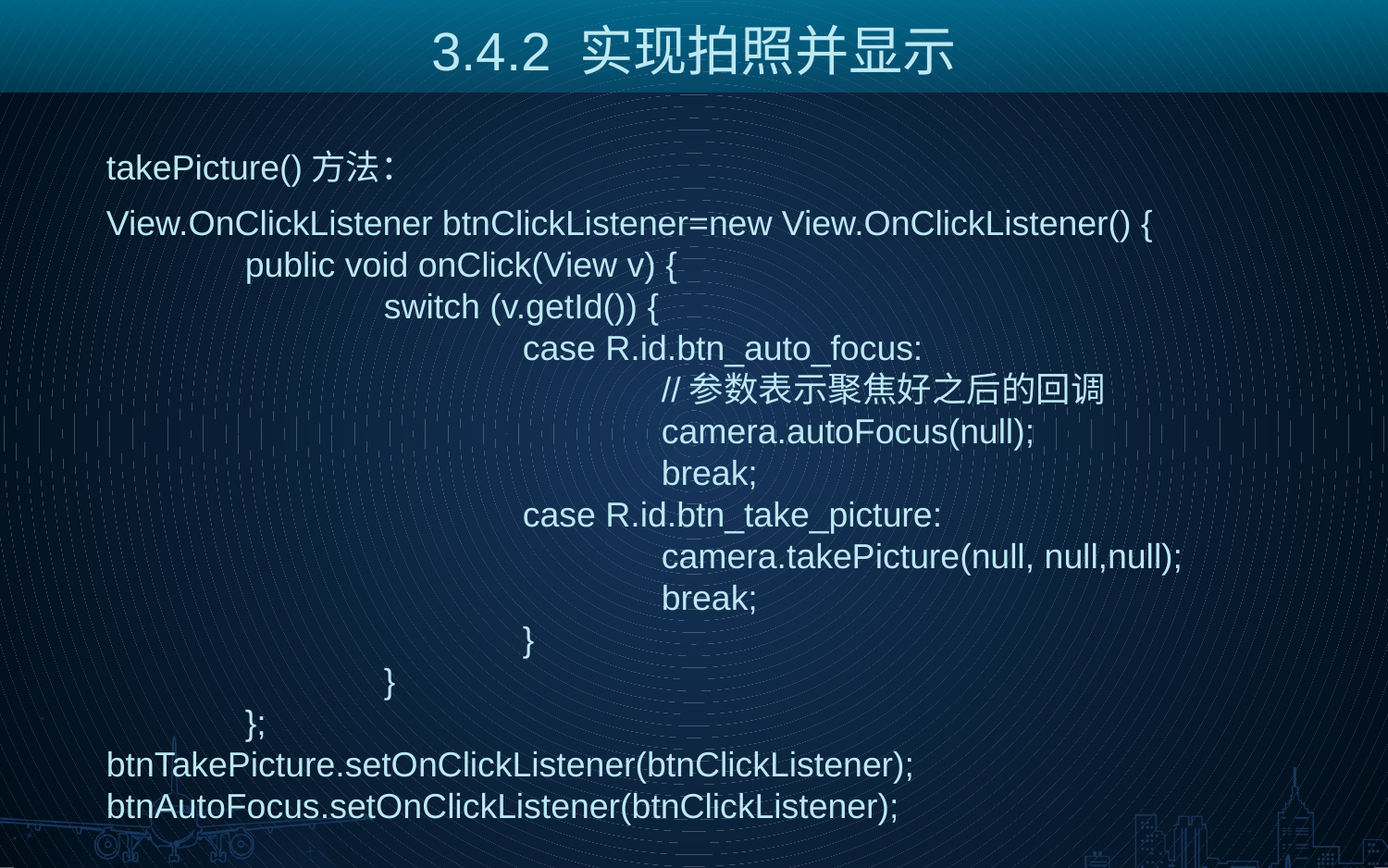

3.4.2 实现拍照并显示
takePicture()方法：
View.OnClickListener btnClickListener=new View.OnClickListener() {
	public void onClick(View v) {
		switch (v.getId()) {
			case R.id.btn_auto_focus:
				//参数表示聚焦好之后的回调
				camera.autoFocus(null);
				break;
			case R.id.btn_take_picture:
				camera.takePicture(null, null,null);
				break;
			}
		}
	};
btnTakePicture.setOnClickListener(btnClickListener);
btnAutoFocus.setOnClickListener(btnClickListener);